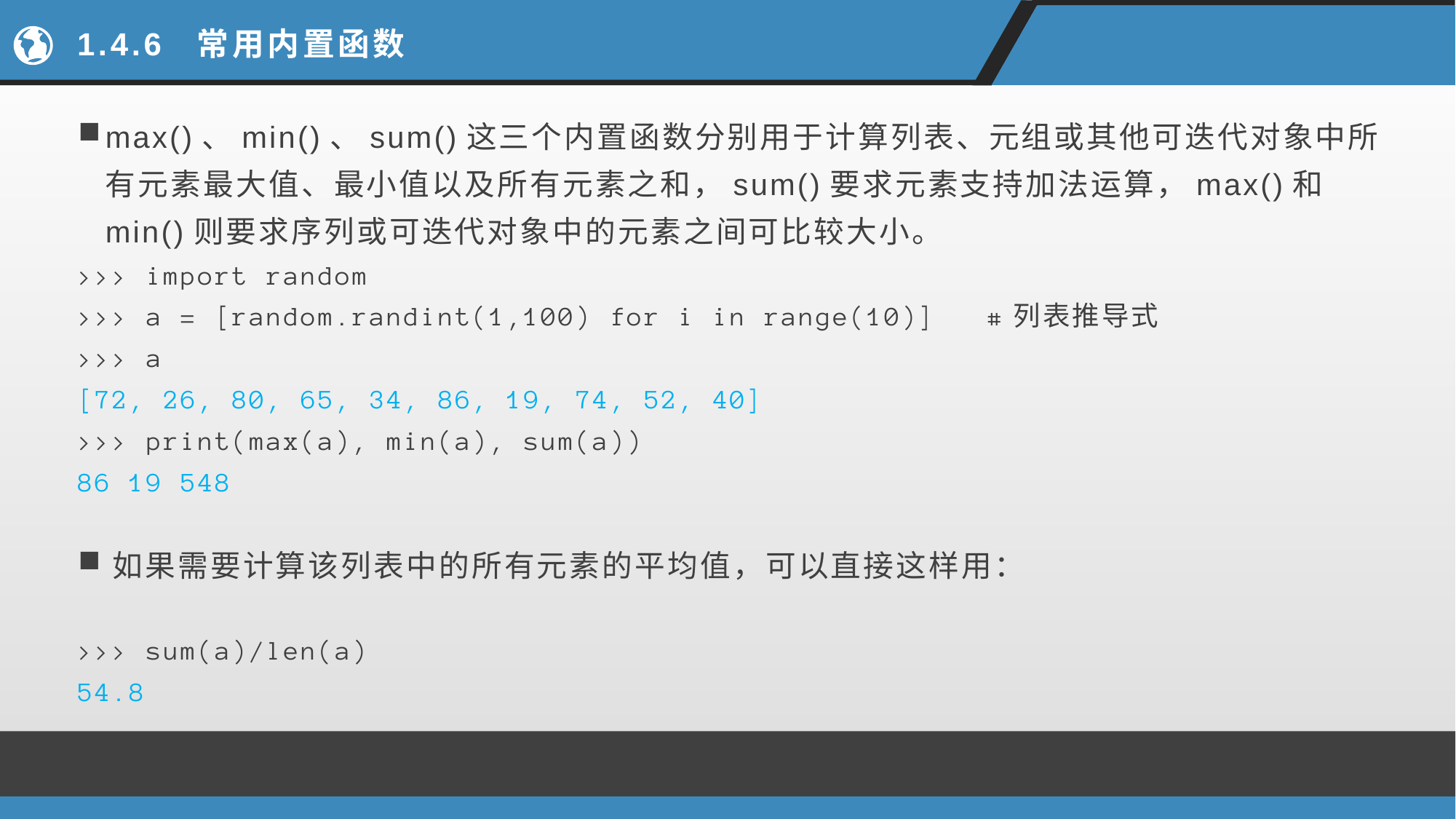

# 1.4.6  常用内置函数

max()、min()、sum()这三个内置函数分别用于计算列表、元组或其他可迭代对象中所有元素最大值、最小值以及所有元素之和，sum()要求元素支持加法运算，max()和min()则要求序列或可迭代对象中的元素之间可比较大小。
>>> import random
>>> a = [random.randint(1,100) for i in range(10)]   #列表推导式
>>> a
[72, 26, 80, 65, 34, 86, 19, 74, 52, 40]
>>> print(max(a), min(a), sum(a))
86 19 548

如果需要计算该列表中的所有元素的平均值，可以直接这样用：

>>> sum(a)/len(a)
54.8